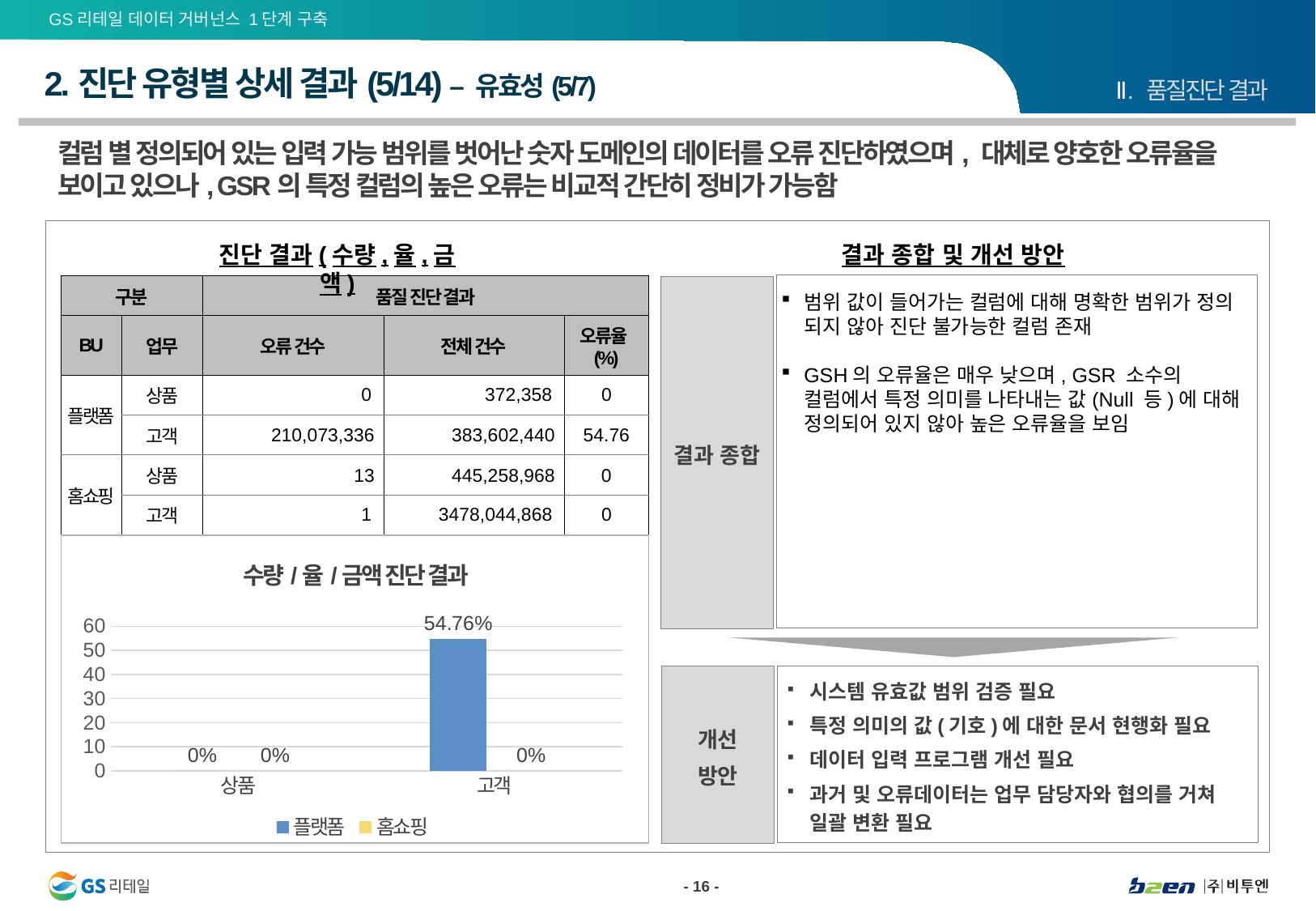

# 2.진단 유형별 상세 결과(5/14) – 유효성(5/7)
Ⅱ. 품질진단 결과
컬럼 별 정의되어 있는 입력 가능 범위를 벗어난 숫자 도메인의 데이터를 오류 진단하였으며, 대체로 양호한 오류율을 보이고 있으나, GSR의 특정 컬럼의 높은 오류는 비교적 간단히 정비가 가능함

진단 결과(수량,율,금액)
결과 종합 및 개선 방안
범위 값이 들어가는 컬럼에 대해 명확한 범위가 정의 되지 않아 진단 불가능한 컬럼 존재

GSH의 오류율은 매우 낮으며, GSR 소수의 컬럼에서 특정 의미를 나타내는 값(Null 등)에 대해 정의되어 있지 않아 높은 오류율을 보임

| 구분 |  | 품질 진단 결과 |  |  |
| --- | --- | --- | --- | --- |
| BU | 업무 | 오류 건수 | 전체 건수 | 오류율(%) |
| 플랫폼 | 상품 | 0 | 372,358 | 0 |
|  | 고객 | 210,073,336 | 383,602,440 | 54.76 |
| 홈쇼핑 | 상품 | 13 | 445,258,968 | 0 |
|  | 고객 | 1 | 3478,044,868 | 0 |
결과 종합

### Chart: 수량/율/금액 진단 결과

| Category | 플랫폼 | 홈쇼핑 |
|---|---|---|
| 상품 | 0.0 | 0.0 |
| 고객 | 54.76 | 0.0 |
개선
방안
시스템 유효값 범위 검증 필요
특정 의미의 값(기호)에 대한 문서 현행화 필요
데이터 입력 프로그램 개선 필요
과거 및 오류데이터는 업무 담당자와 협의를 거쳐 일괄 변환 필요